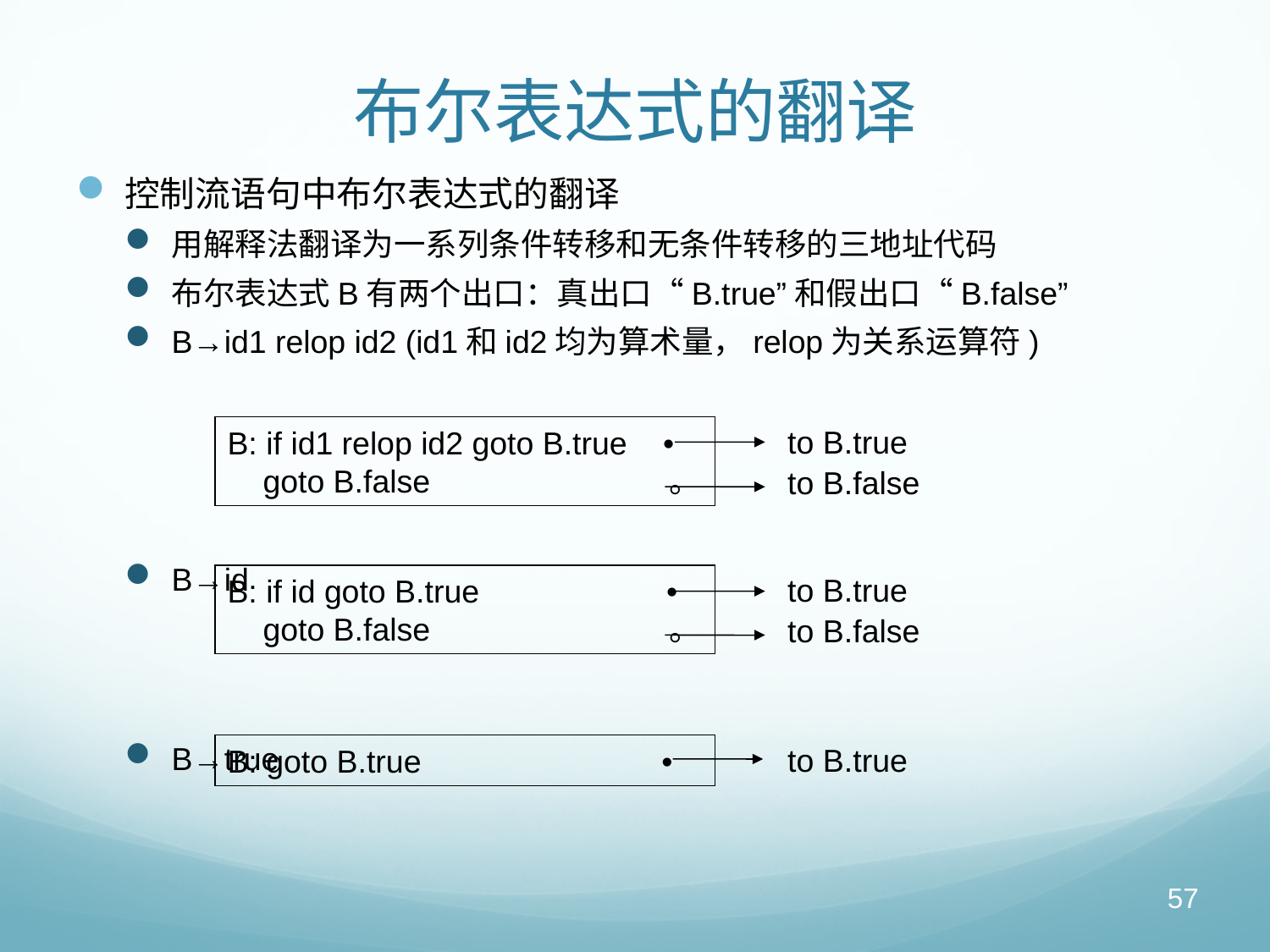

# 布尔表达式的翻译
控制流语句中布尔表达式的翻译
用解释法翻译为一系列条件转移和无条件转移的三地址代码
布尔表达式B有两个出口：真出口“B.true”和假出口“B.false”
B→id1 relop id2 (id1和id2均为算术量，relop为关系运算符)

B→id

B→true
to B.true
B: if id1 relop id2 goto B.true    •
    goto B.false		      。

to B.false

to B.true
B: if id goto B.true                     •
    goto B.false		      。

to B.false

to B.true
B: goto B.true                           •

57